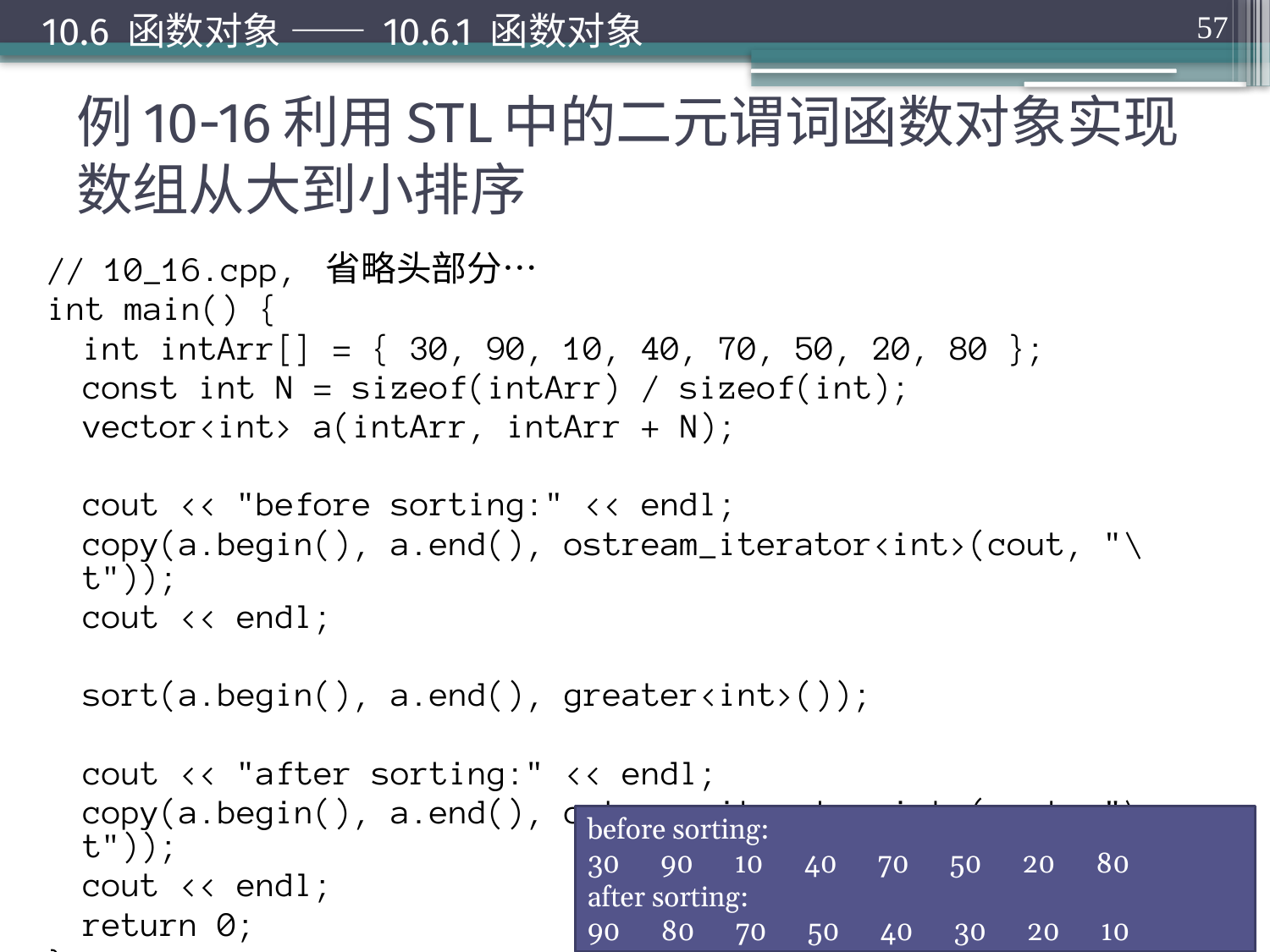

10.6 函数对象 —— 10.6.1 函数对象
57
# 例10-16利用STL中的二元谓词函数对象实现数组从大到小排序
// 10_16.cpp, 省略头部分…
int main() {
	int intArr[] = { 30, 90, 10, 40, 70, 50, 20, 80 };
	const int N = sizeof(intArr) / sizeof(int);
	vector<int> a(intArr, intArr + N);

	cout << "before sorting:" << endl;
	copy(a.begin(), a.end(), ostream_iterator<int>(cout, "\t"));
	cout << endl;

	sort(a.begin(), a.end(), greater<int>());

	cout << "after sorting:" << endl;
	copy(a.begin(), a.end(), ostream_iterator<int>(cout, "\t"));
	cout << endl;
	return 0;
}
before sorting:
30      90      10      40      70      50      20      80
after sorting:
90      80      70      50      40      30      20      10